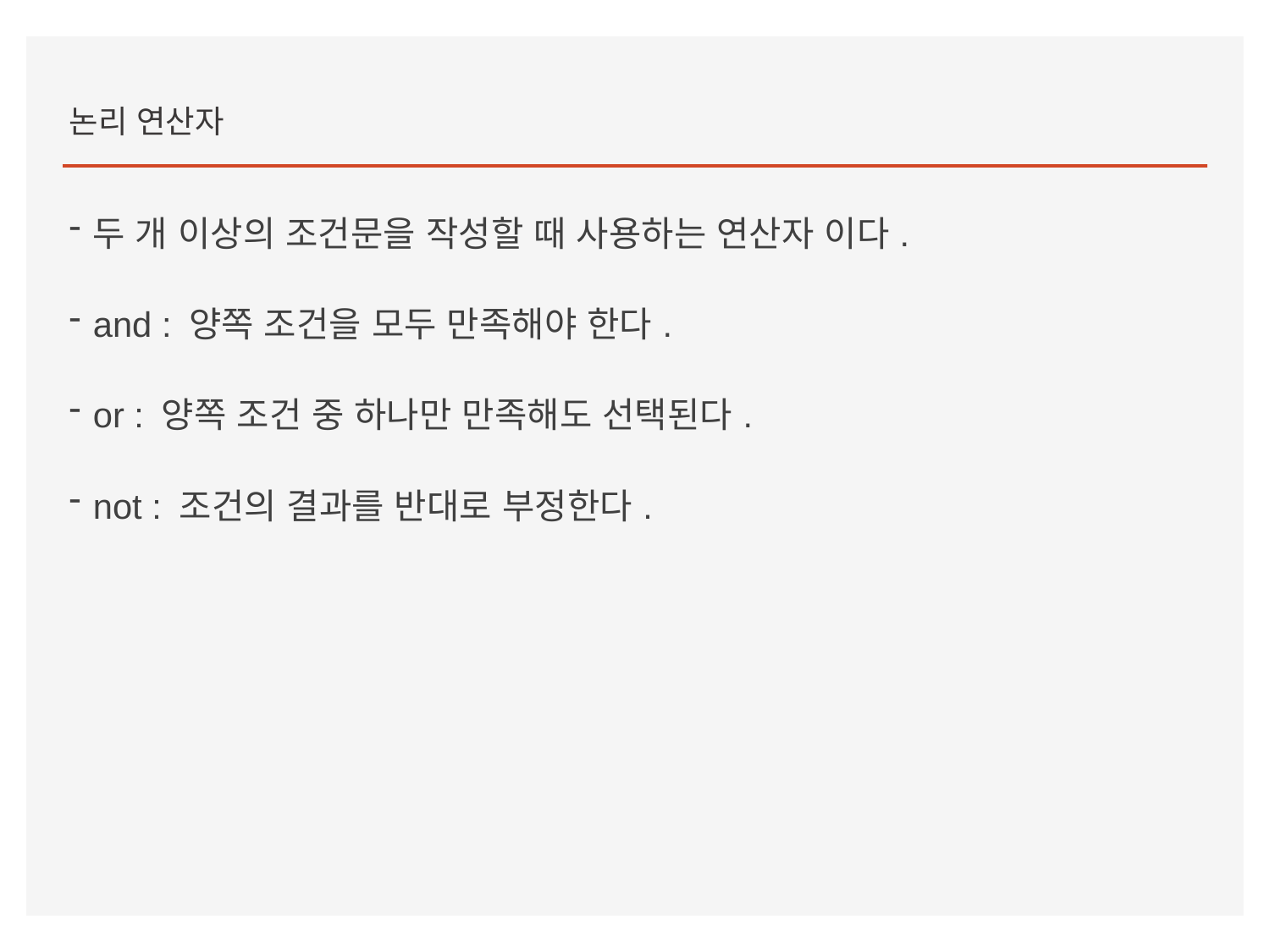

논리 연산자
두 개 이상의 조건문을 작성할 때 사용하는 연산자 이다.
and : 양쪽 조건을 모두 만족해야 한다.
or : 양쪽 조건 중 하나만 만족해도 선택된다.
not : 조건의 결과를 반대로 부정한다.